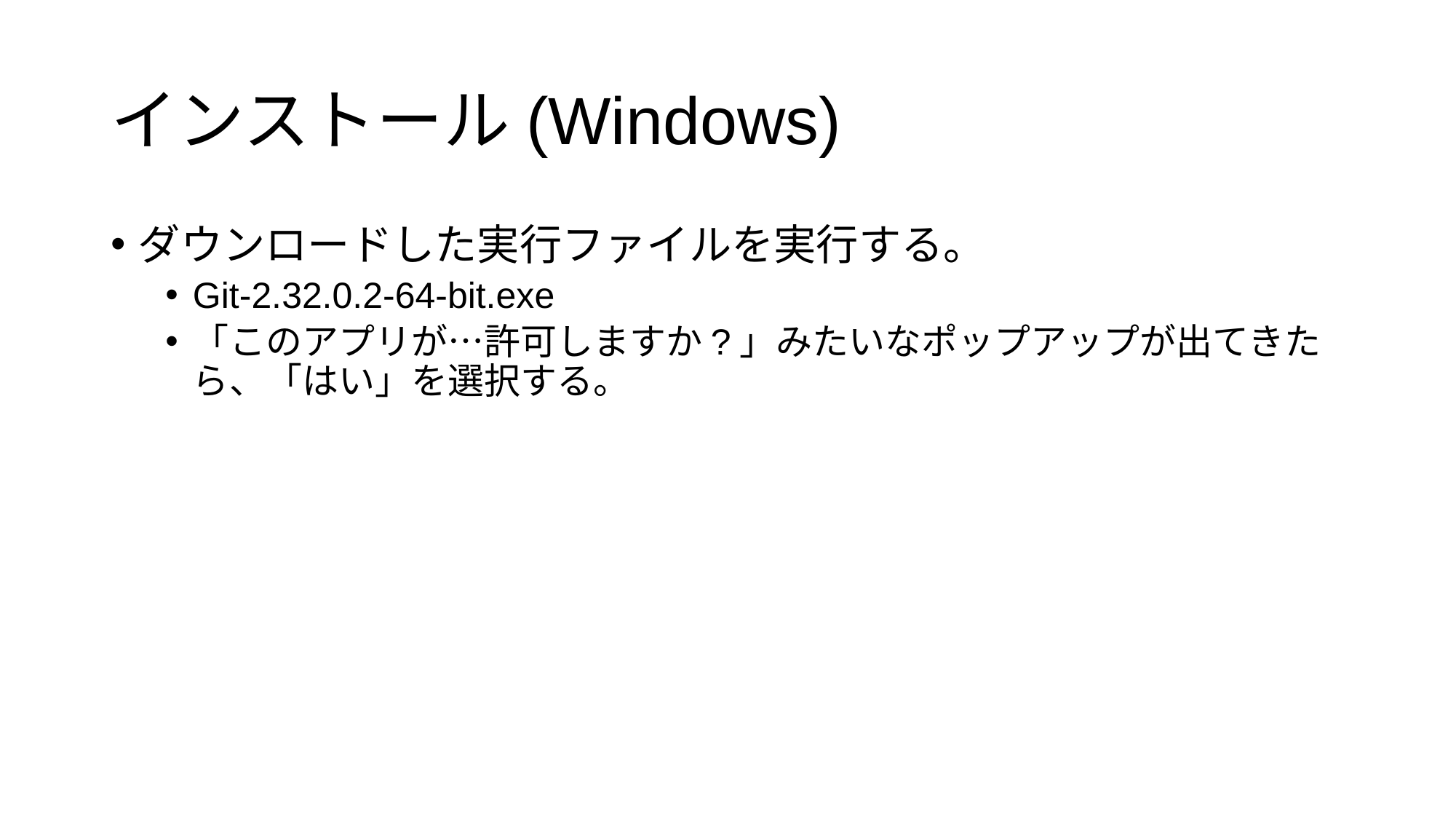

# インストール(Windows)
ダウンロードした実行ファイルを実行する。
Git-2.32.0.2-64-bit.exe
「このアプリが…許可しますか?」みたいなポップアップが出てきたら、「はい」を選択する。